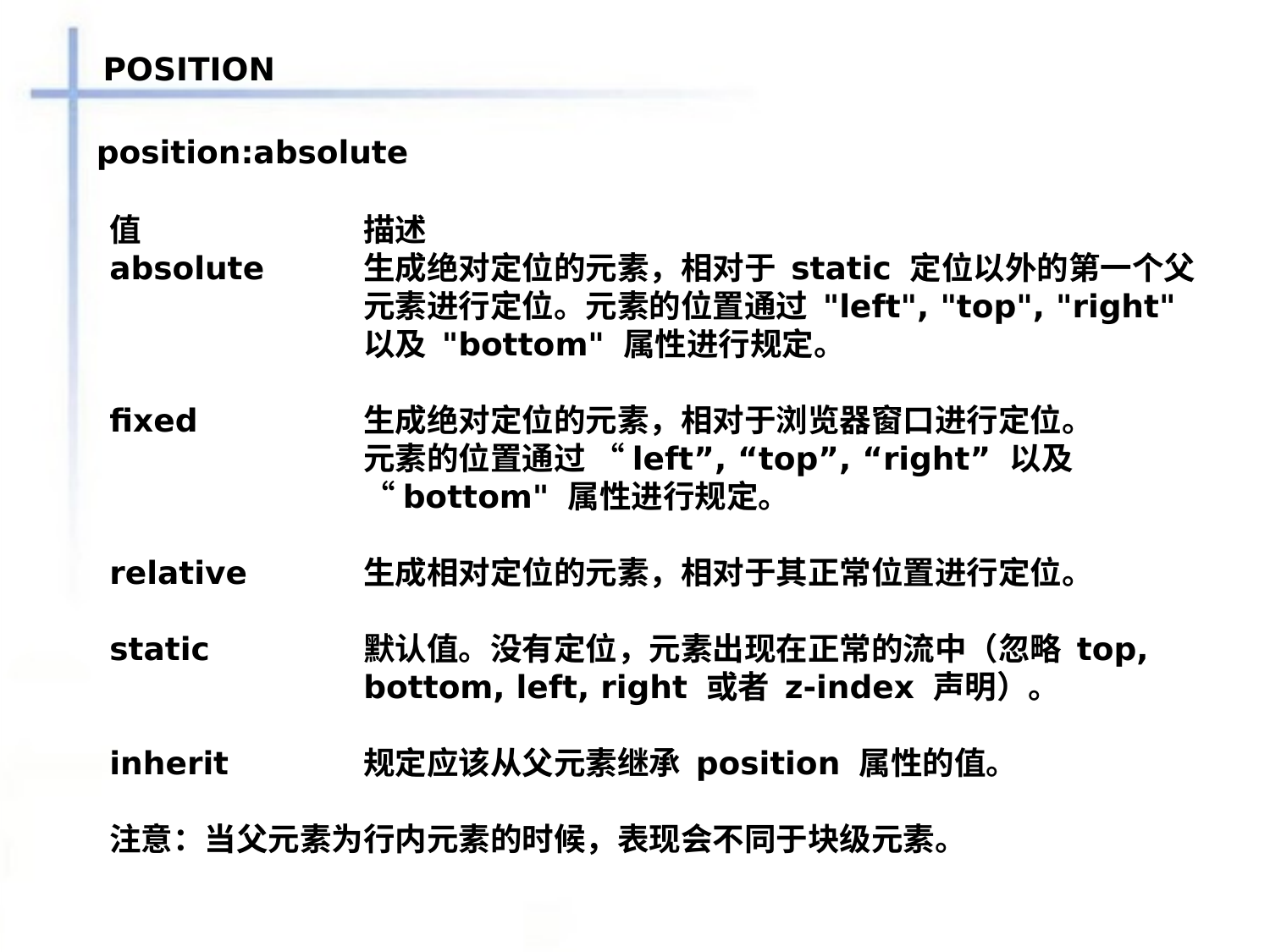

POSITION
position:absolute
值		描述
absolute	生成绝对定位的元素，相对于 static 定位以外的第一个父		元素进行定位。元素的位置通过 "left", "top", "right" 		以及 "bottom" 属性进行规定。

fixed		生成绝对定位的元素，相对于浏览器窗口进行定位。
		元素的位置通过 “left”, “top”, “right” 以及 			“bottom" 属性进行规定。

relative	生成相对定位的元素，相对于其正常位置进行定位。

static		默认值。没有定位，元素出现在正常的流中（忽略 top, 		bottom, left, right 或者 z-index 声明）。

inherit		规定应该从父元素继承 position 属性的值。

注意：当父元素为行内元素的时候，表现会不同于块级元素。